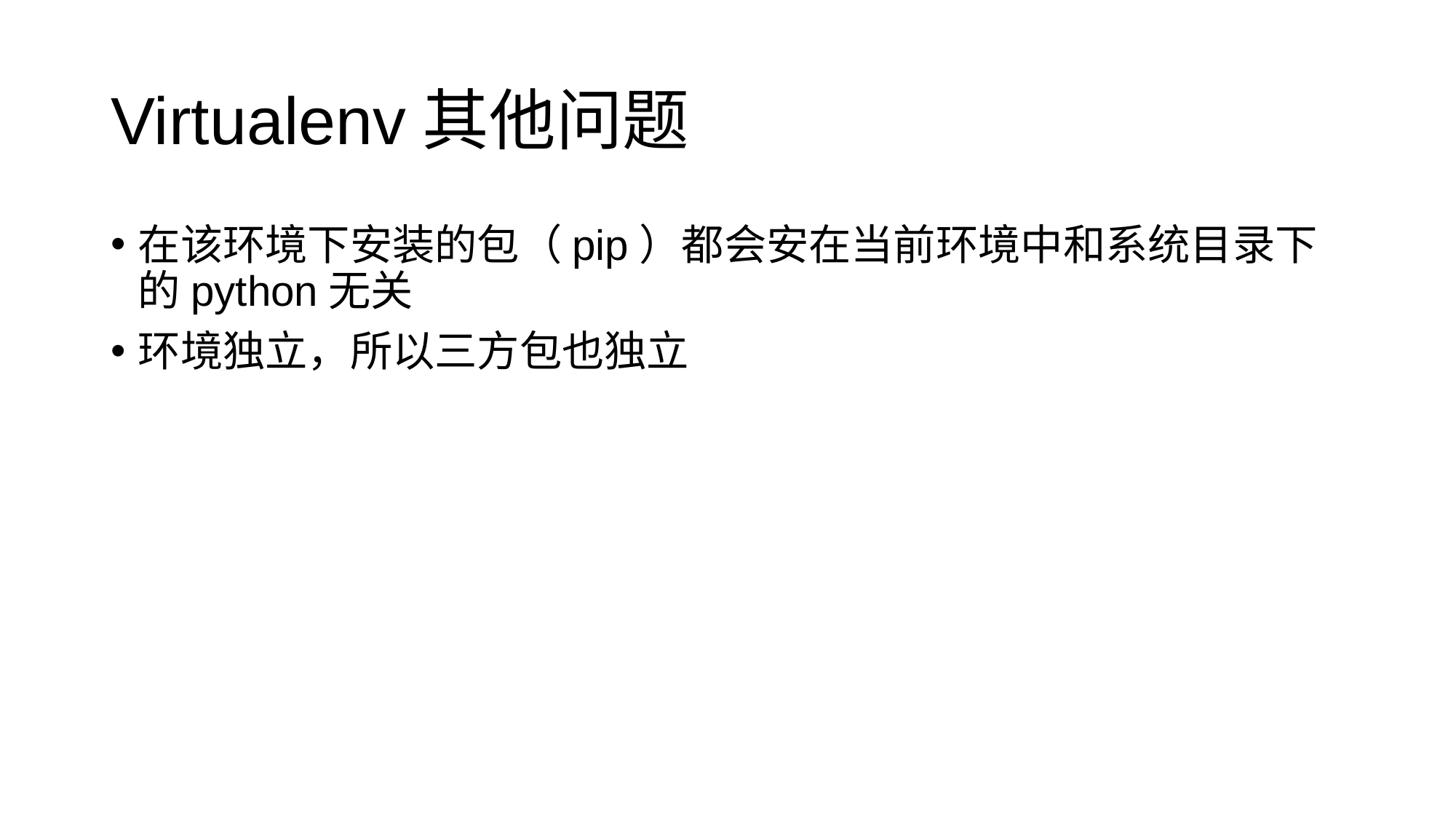

# Virtualenv其他问题
在该环境下安装的包（pip）都会安在当前环境中和系统目录下的python无关
环境独立，所以三方包也独立